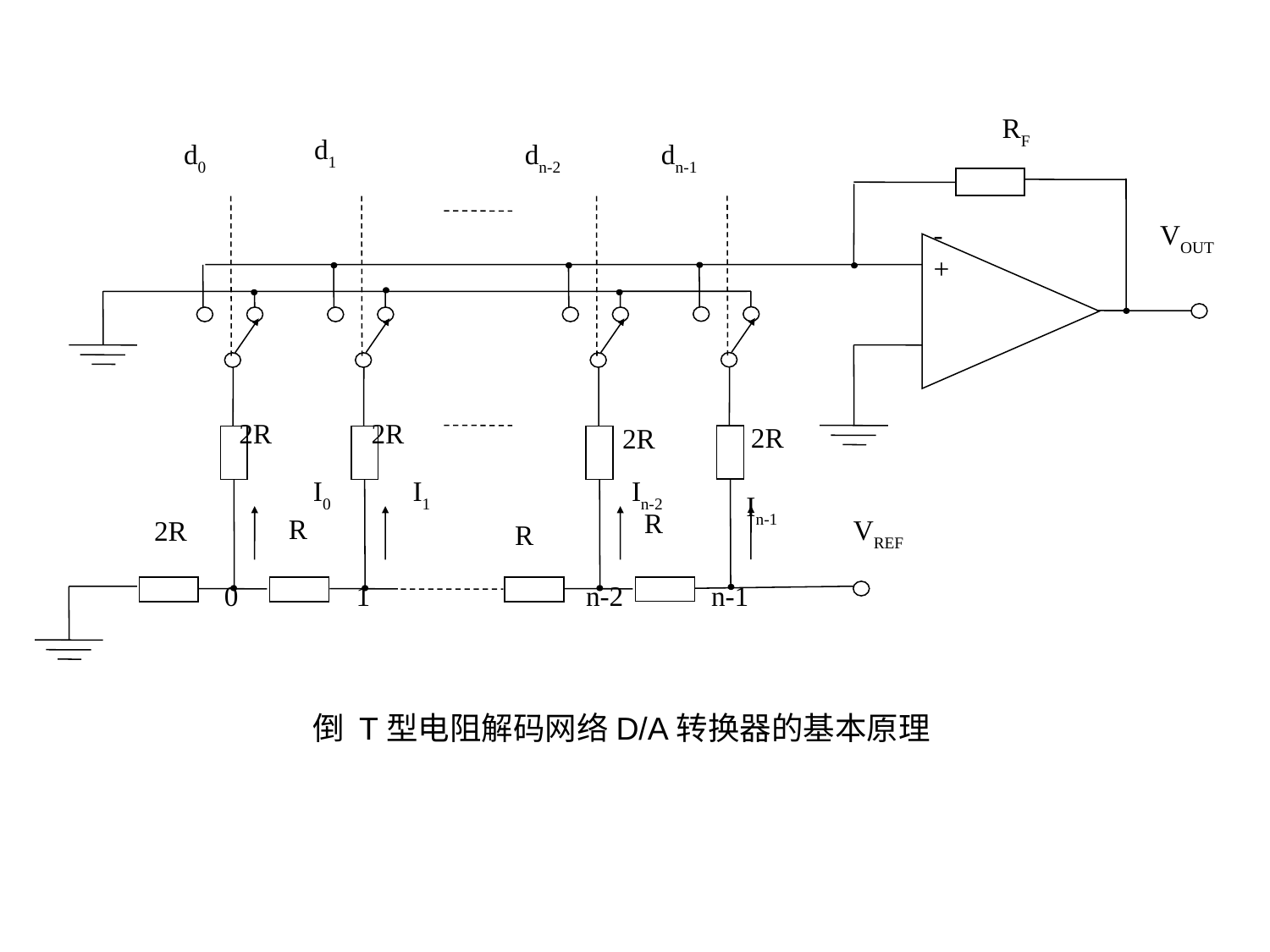

RF
d1
d0
dn-2
dn-1

-
+
VOUT

2R
2R
2R
2R

I0
I1
In-2

In-1
R

VREF

R
2R
R

0
1
n-2
n-1

倒 T型电阻解码网络D/A转换器的基本原理